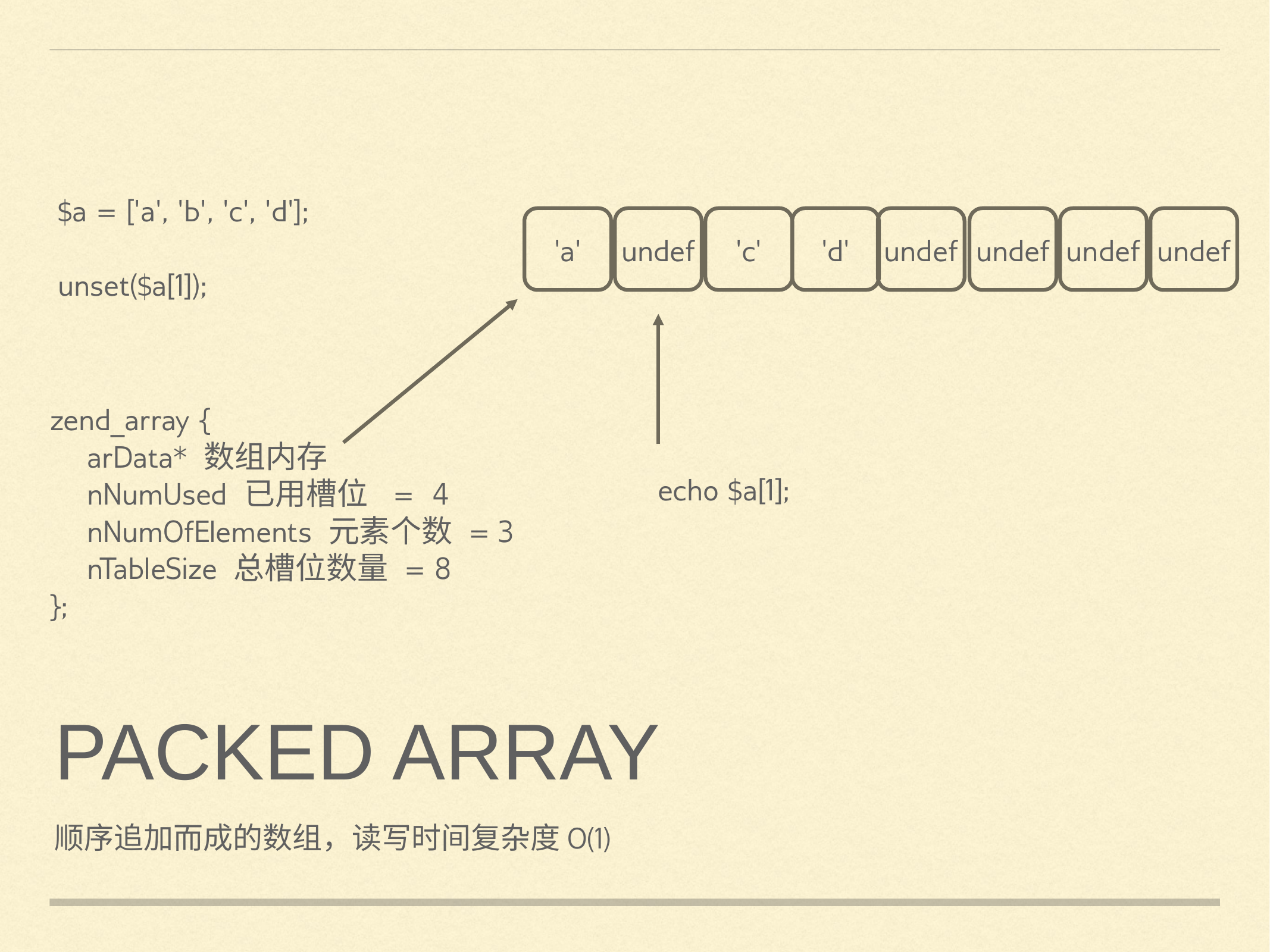

$a = ['a', 'b', 'c', 'd'];

unset($a[1]);

'a'

undef

'c'

'd'

undef

undef

undef

undef

zend_array {
    arData* 数组内存
    nNumUsed 已用槽位  =  4
    nNumOfElements 元素个数 = 3
    nTableSize 总槽位数量 = 8
};
echo $a[1];
# packed array
顺序追加而成的数组，读写时间复杂度O(1)